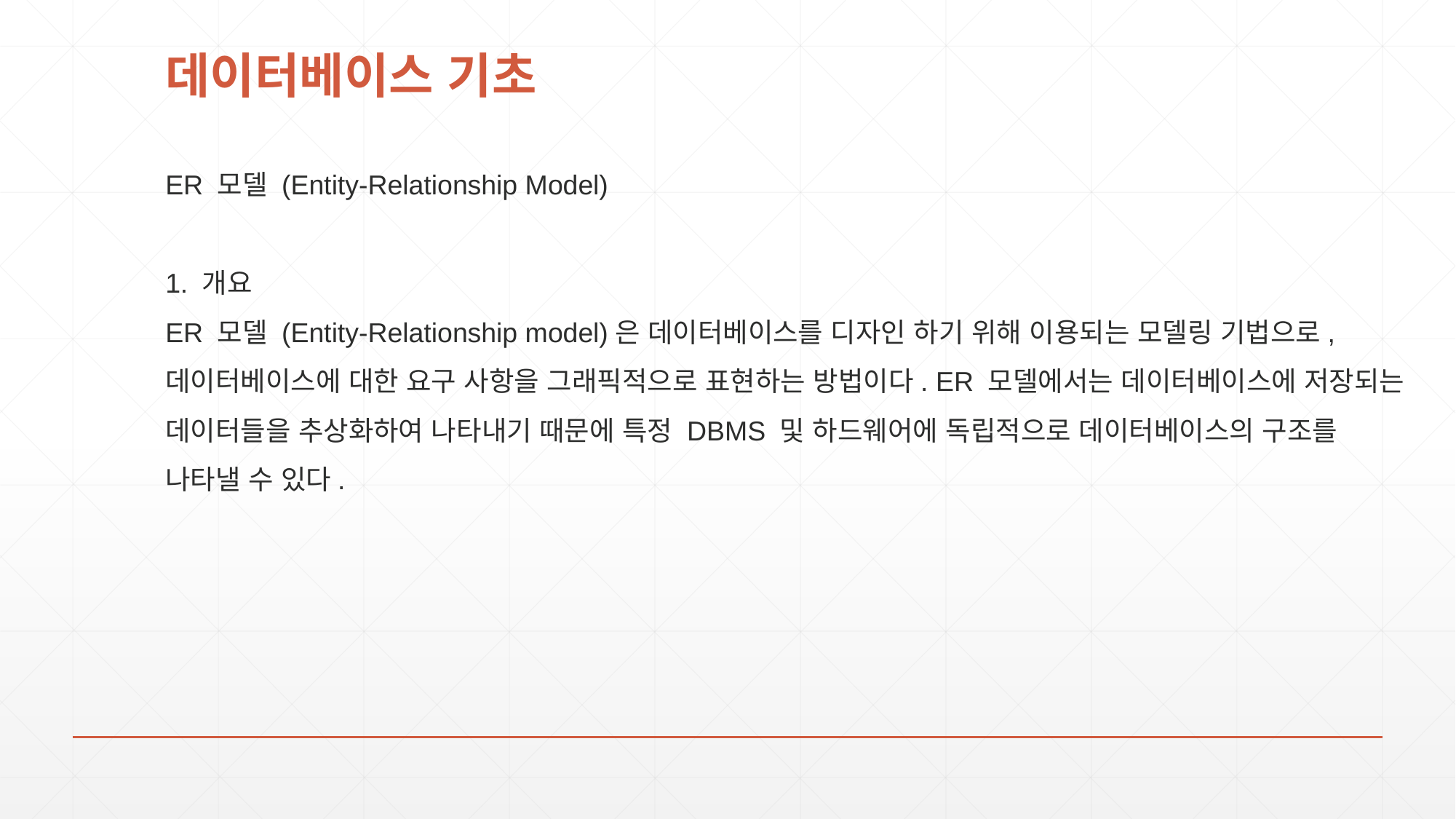

# 데이터베이스 기초
ER 모델 (Entity-Relationship Model)
1. 개요
ER 모델 (Entity-Relationship model)은 데이터베이스를 디자인 하기 위해 이용되는 모델링 기법으로, 데이터베이스에 대한 요구 사항을 그래픽적으로 표현하는 방법이다. ER 모델에서는 데이터베이스에 저장되는 데이터들을 추상화하여 나타내기 때문에 특정 DBMS 및 하드웨어에 독립적으로 데이터베이스의 구조를 나타낼 수 있다.